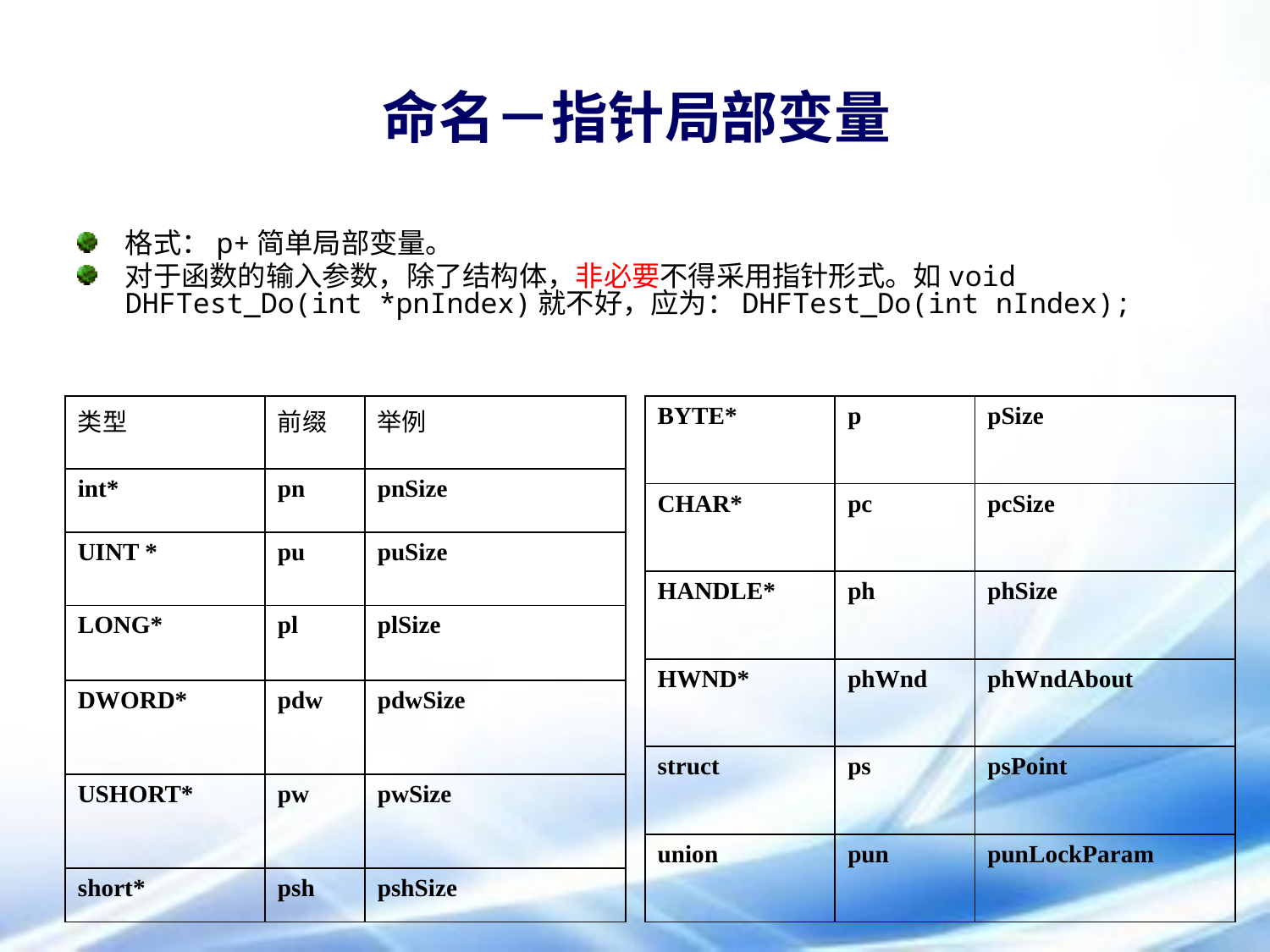

命名－指针局部变量
格式：p+简单局部变量。
对于函数的输入参数，除了结构体，非必要不得采用指针形式。如void DHFTest_Do(int *pnIndex)就不好，应为：DHFTest_Do(int nIndex);
| 类型 | 前缀 | 举例 |
| --- | --- | --- |
| int\* | pn | pnSize |
| UINT \* | pu | puSize |
| LONG\* | pl | plSize |
| DWORD\* | pdw | pdwSize |
| USHORT\* | pw | pwSize |
| short\* | psh | pshSize |
| BYTE\* | p | pSize |
| --- | --- | --- |
| CHAR\* | pc | pcSize |
| HANDLE\* | ph | phSize |
| HWND\* | phWnd | phWndAbout |
| struct | ps | psPoint |
| union | pun | punLockParam |